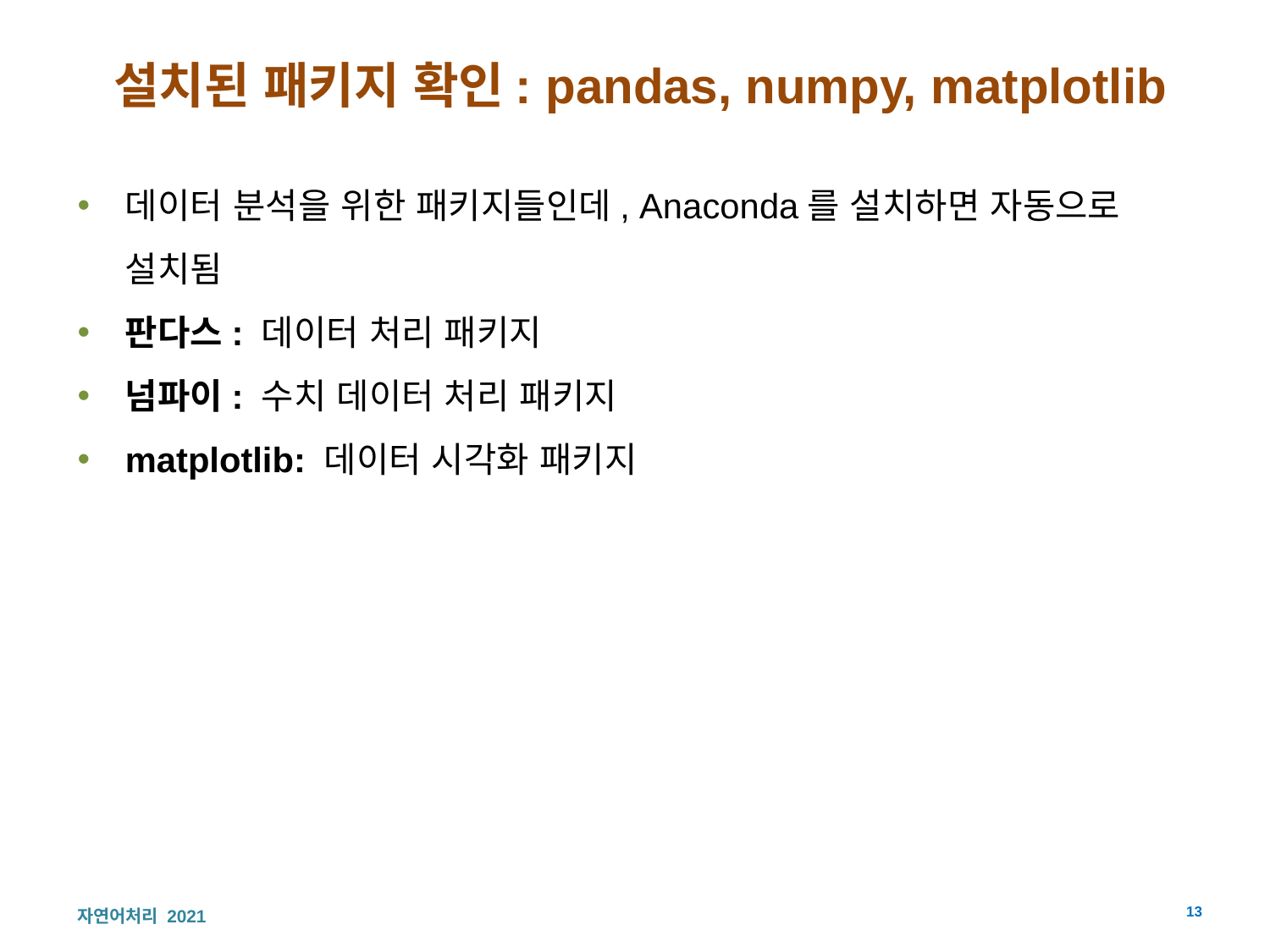

# 설치된 패키지 확인: pandas, numpy, matplotlib
데이터 분석을 위한 패키지들인데, Anaconda를 설치하면 자동으로 설치됨
판다스: 데이터 처리 패키지
넘파이: 수치 데이터 처리 패키지
matplotlib: 데이터 시각화 패키지